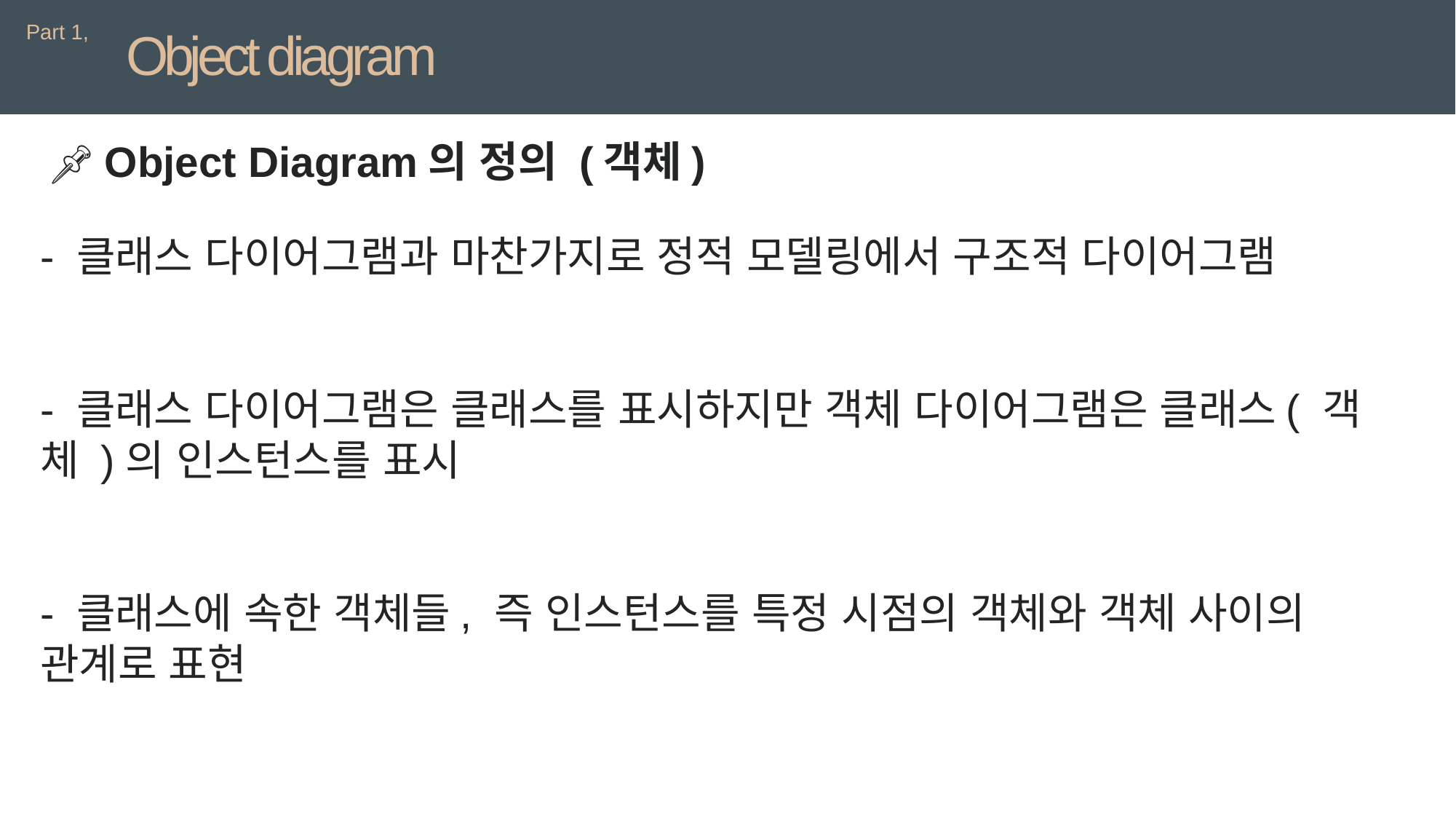

Part 1,
Object diagram
📌 Object Diagram의 정의 (객체)
- 클래스 다이어그램과 마찬가지로 정적 모델링에서 구조적 다이어그램

- 클래스 다이어그램은 클래스를 표시하지만 객체 다이어그램은 클래스( 객체 )의 인스턴스를 표시

- 클래스에 속한 객체들, 즉 인스턴스를 특정 시점의 객체와 객체 사이의 관계로 표현
22